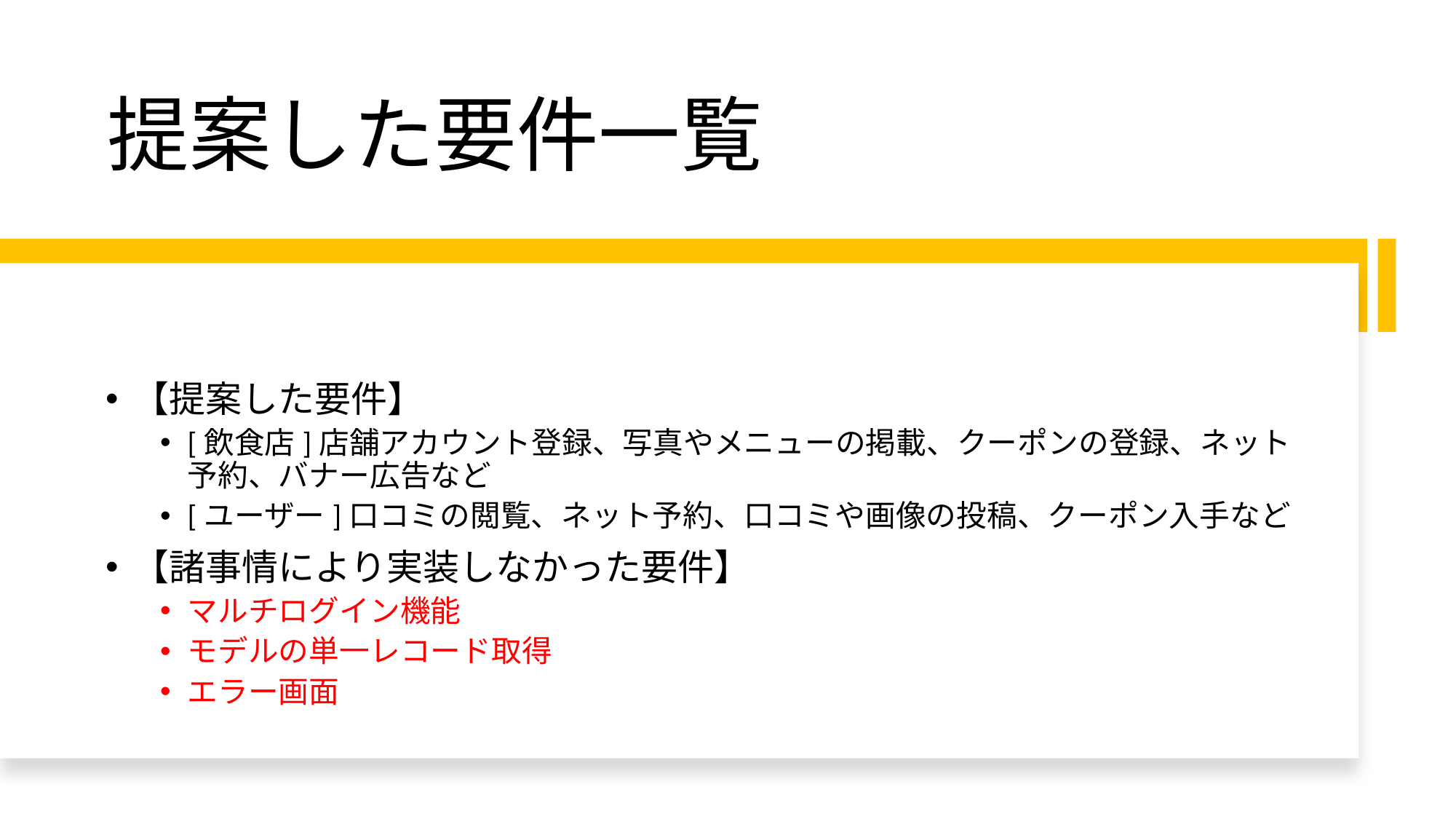

# 提案した要件一覧

【提案した要件】
[飲食店]店舗アカウント登録、写真やメニューの掲載、クーポンの登録、ネット予約、バナー広告など
[ユーザー]口コミの閲覧、ネット予約、口コミや画像の投稿、クーポン入手など
【諸事情により実装しなかった要件】
マルチログイン機能
モデルの単一レコード取得
エラー画面